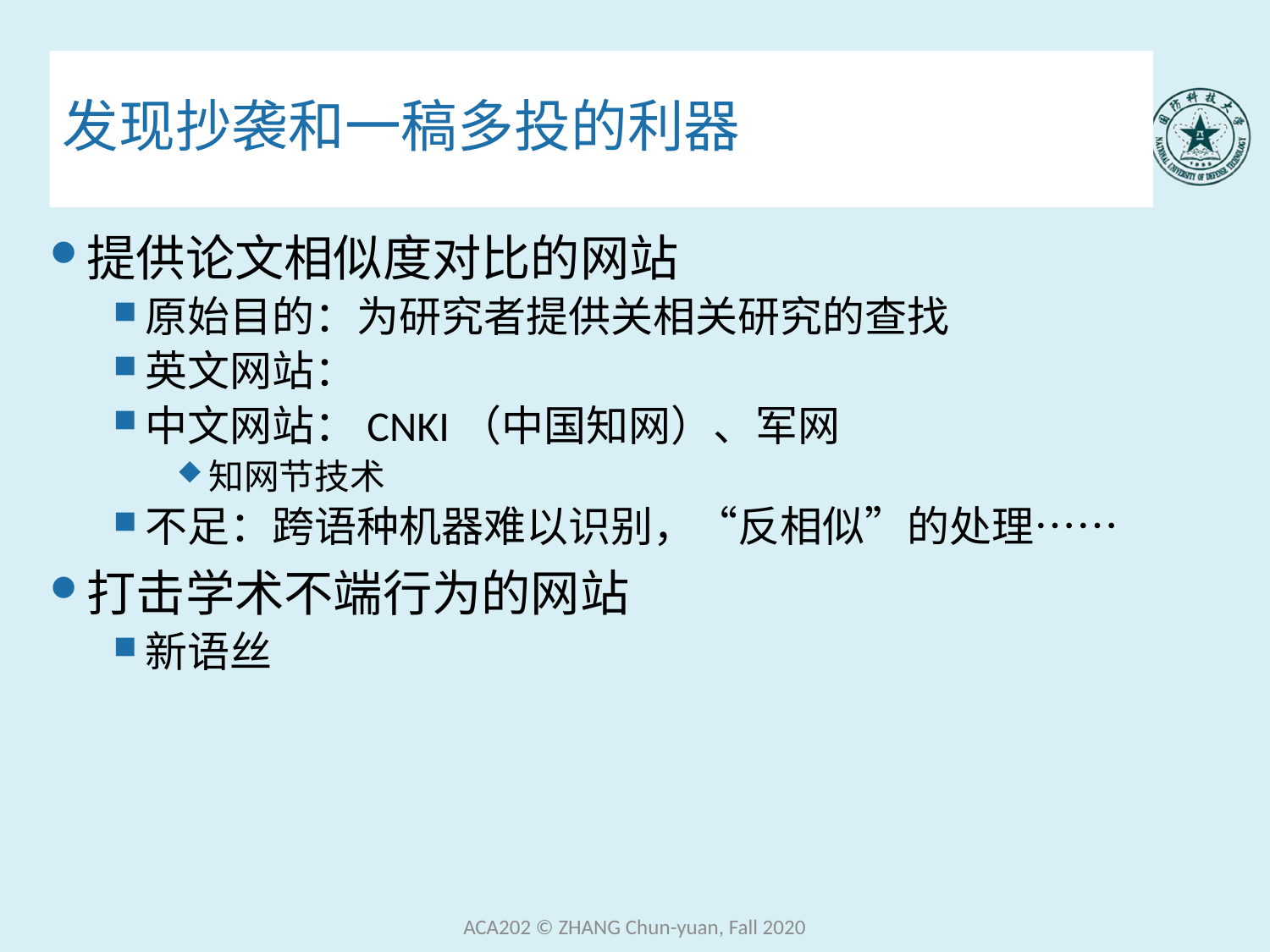

# 发现抄袭和一稿多投的利器
提供论文相似度对比的网站
原始目的：为研究者提供关相关研究的查找
英文网站：
中文网站：CNKI（中国知网）、军网
知网节技术
不足：跨语种机器难以识别，“反相似”的处理……
打击学术不端行为的网站
新语丝

ACA202 © ZHANG Chun-yuan, Fall 2020
9